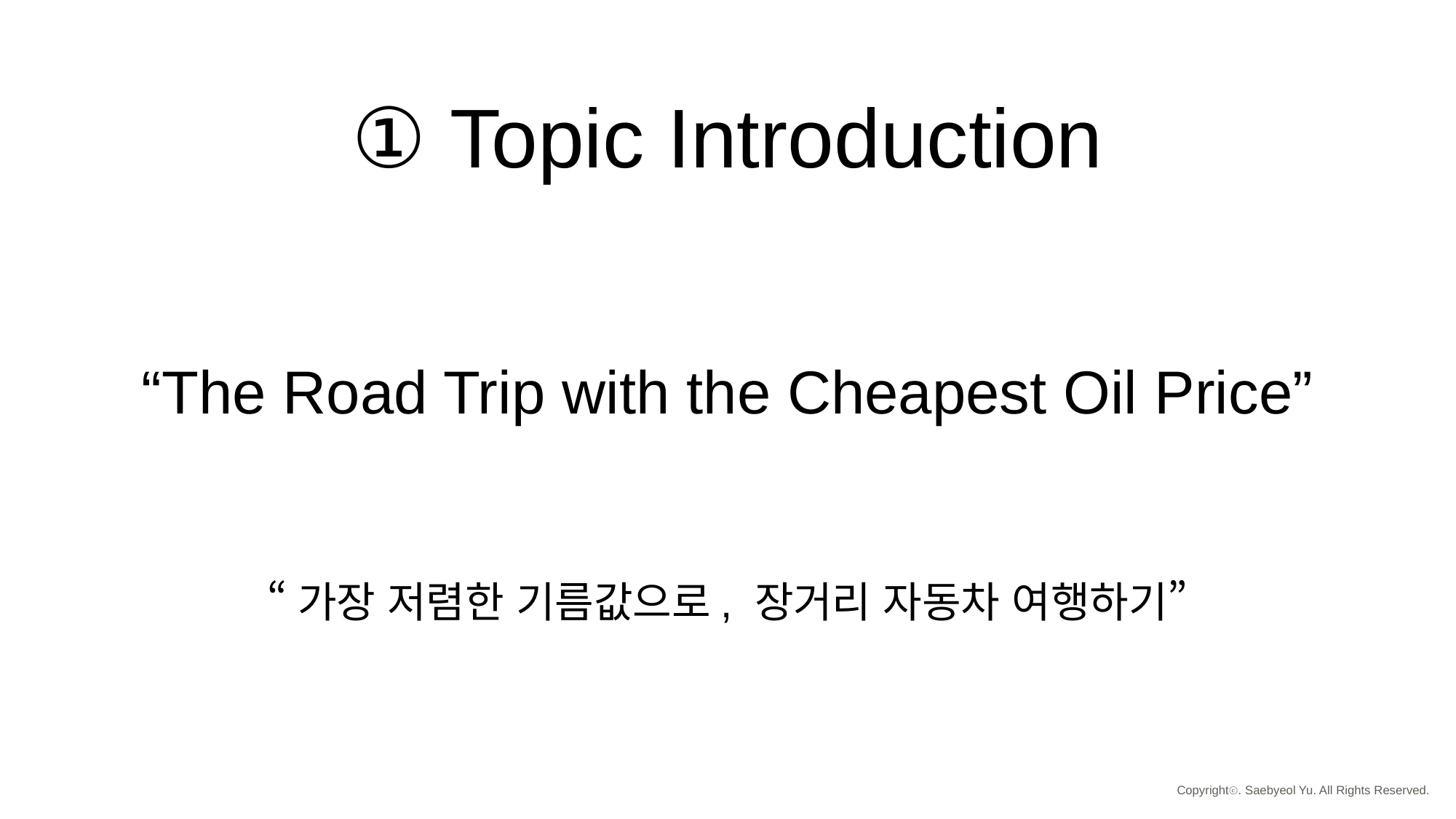

# ① Topic Introduction

“The Road Trip with the Cheapest Oil Price”

“가장 저렴한 기름값으로, 장거리 자동차 여행하기”